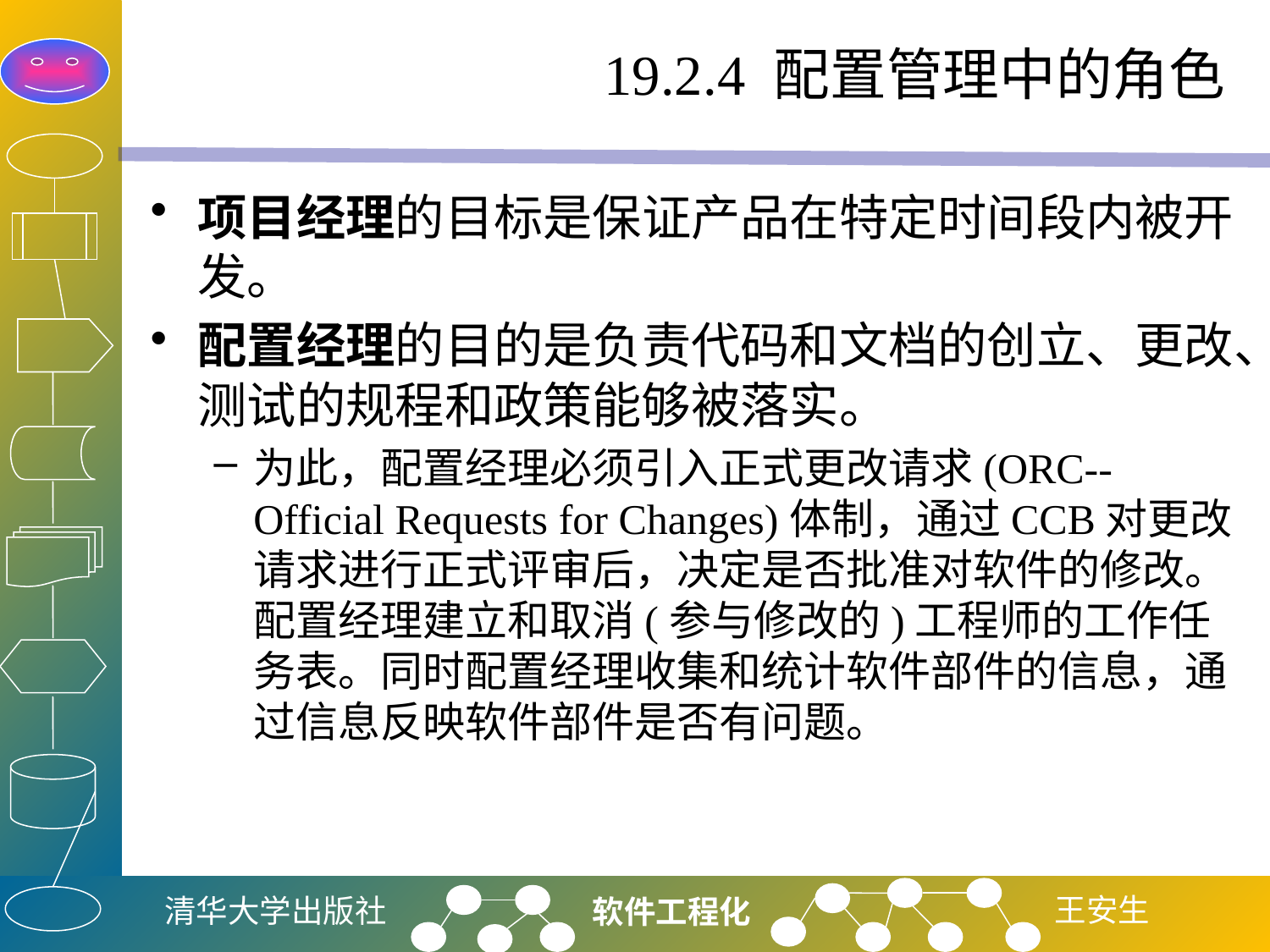

# 19.2.4 配置管理中的角色
项目经理的目标是保证产品在特定时间段内被开发。
配置经理的目的是负责代码和文档的创立、更改、测试的规程和政策能够被落实。
为此，配置经理必须引入正式更改请求(ORC--Official Requests for Changes)体制，通过CCB对更改请求进行正式评审后，决定是否批准对软件的修改。配置经理建立和取消(参与修改的)工程师的工作任务表。同时配置经理收集和统计软件部件的信息，通过信息反映软件部件是否有问题。